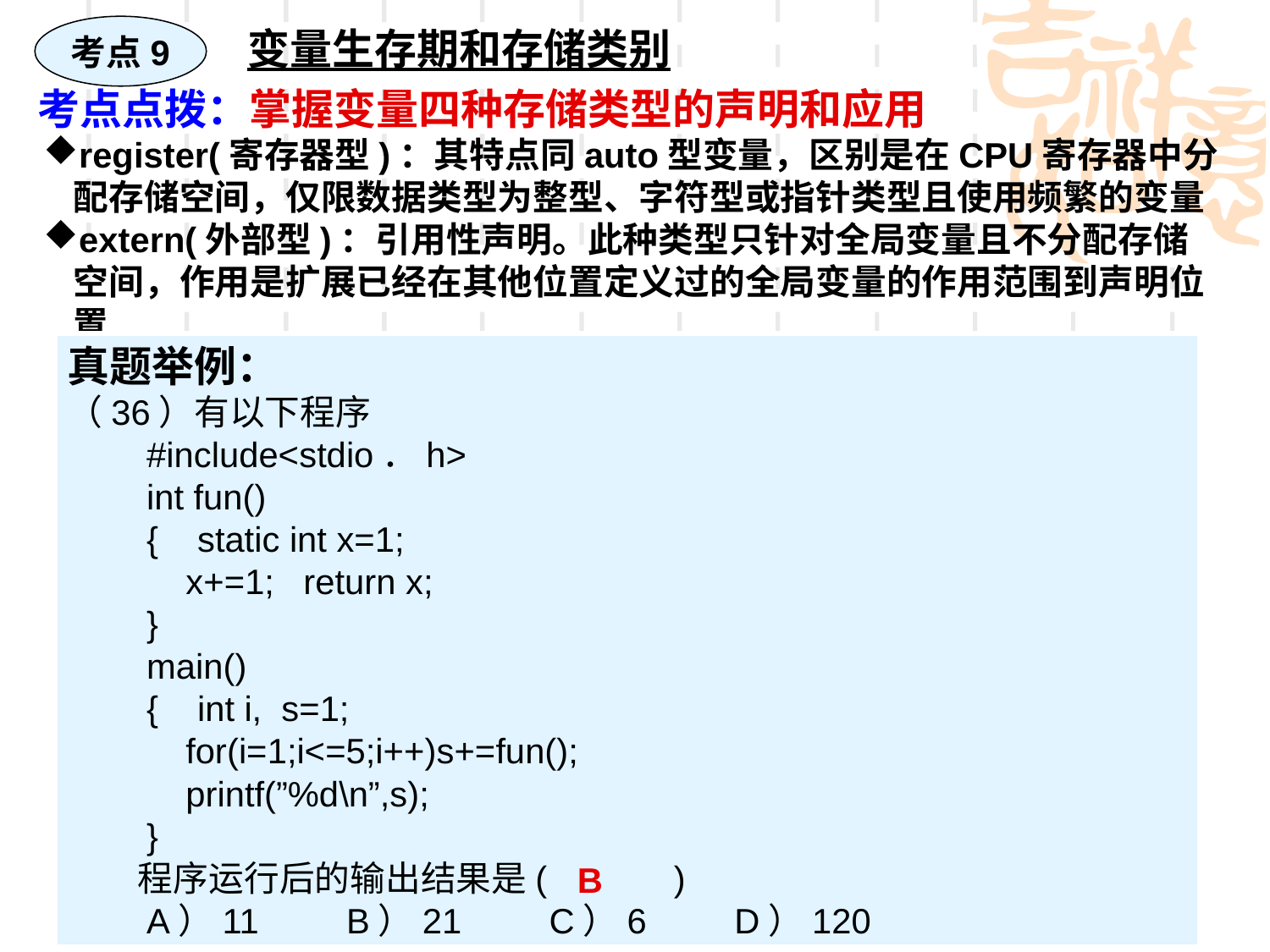

考点9
变量生存期和存储类别
考点点拨：掌握变量四种存储类型的声明和应用
register(寄存器型)：其特点同auto型变量，区别是在CPU寄存器中分配存储空间，仅限数据类型为整型、字符型或指针类型且使用频繁的变量
extern(外部型)：引用性声明。此种类型只针对全局变量且不分配存储空间，作用是扩展已经在其他位置定义过的全局变量的作用范围到声明位置
真题举例：
（36）有以下程序
　　#include<stdio．h>
　　int fun()
　　{    static int x=1;
　　     x+=1;   return x;
　　}
　　main()
　　{    int i,  s=1;
　　     for(i=1;i<=5;i++)s+=fun();
　　     printf(”%d\n”,s);
　　}
　　程序运行后的输出结果是(             )
　　A）11　　B）21　　C）6　　D）120
B